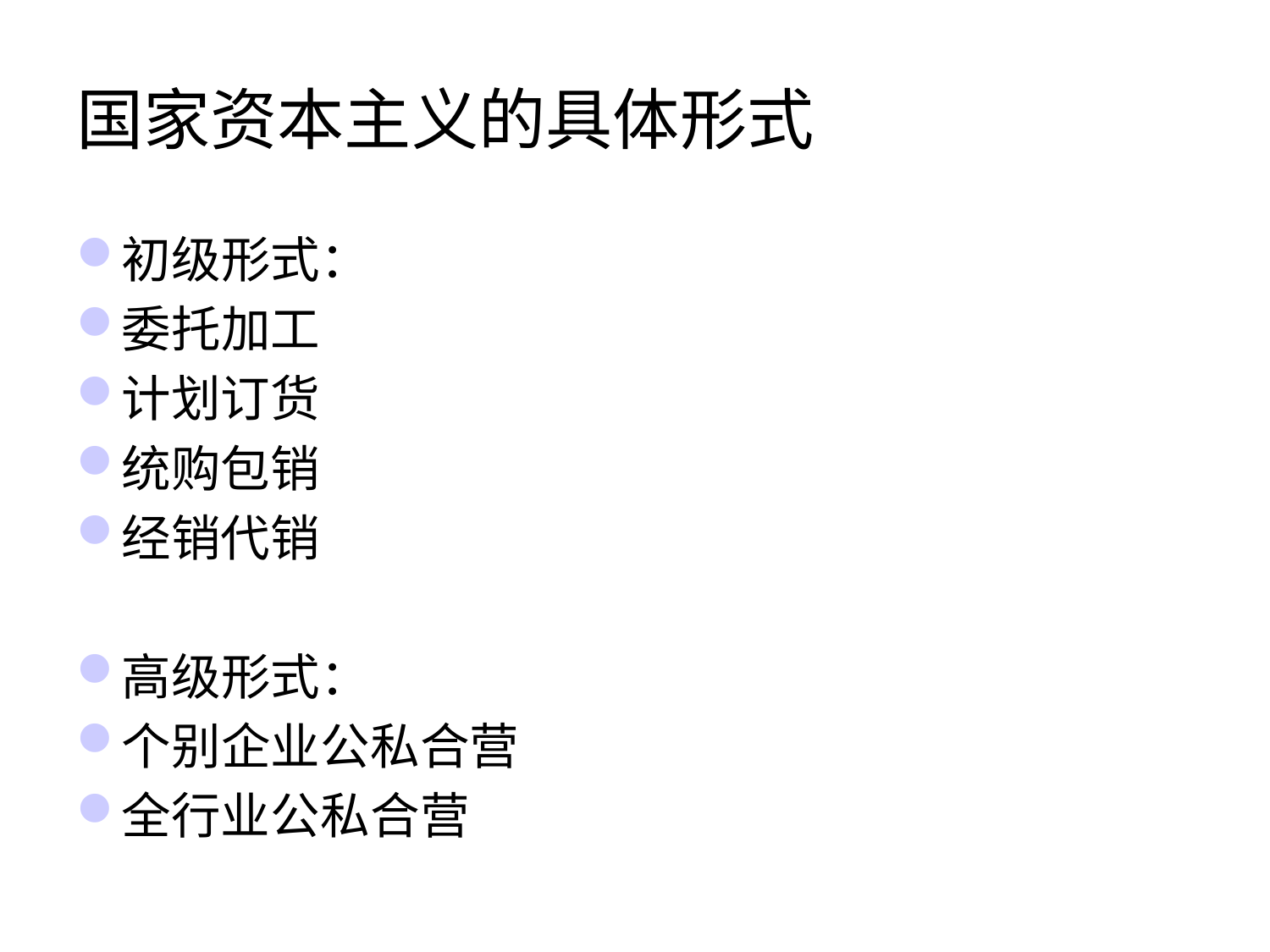

# 国家资本主义的具体形式
初级形式：
委托加工
计划订货
统购包销
经销代销

高级形式：
个别企业公私合营
全行业公私合营